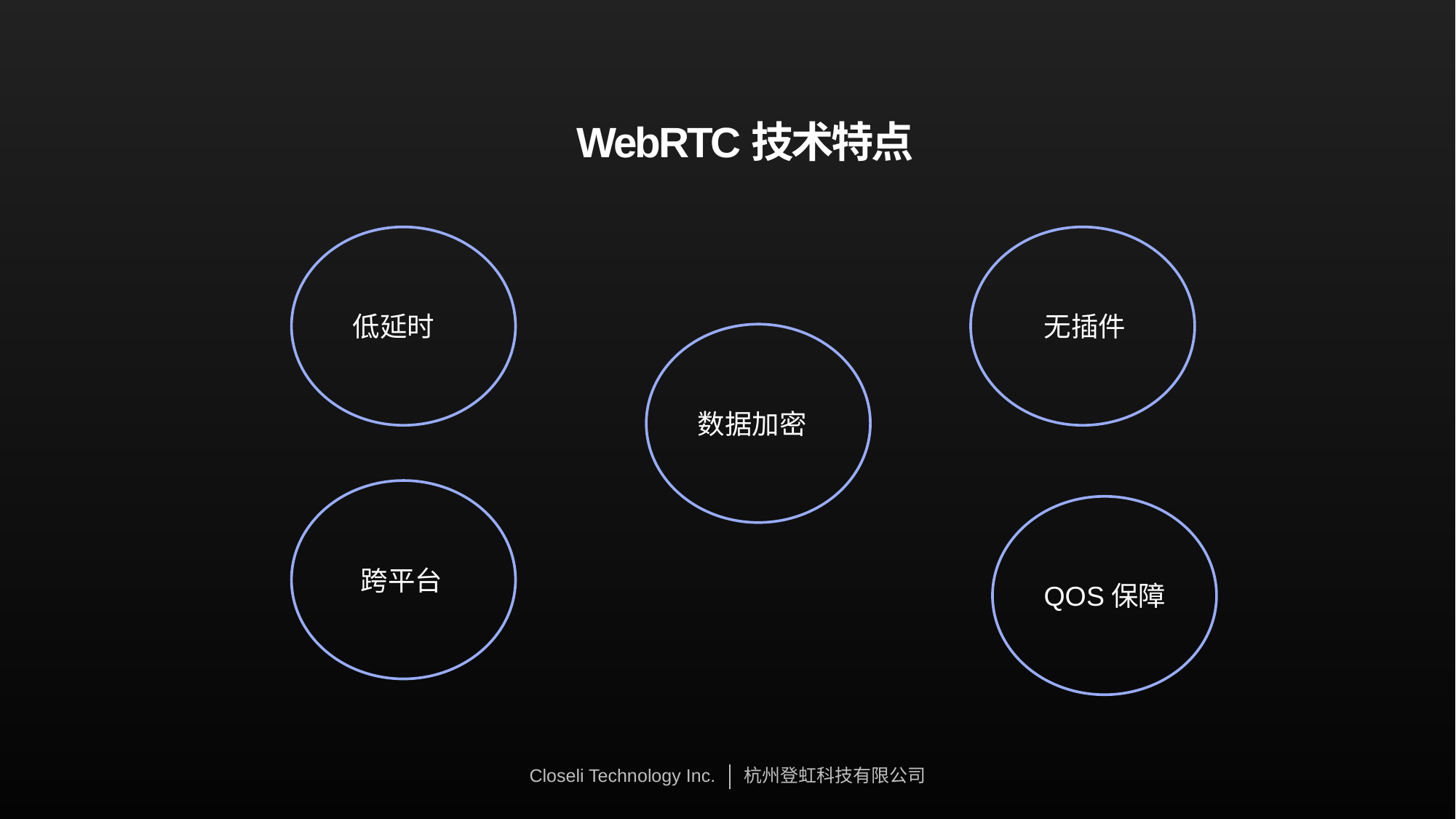

WebRTC技术特点

低延时
无插件

数据加密

跨平台
QOS保障
4